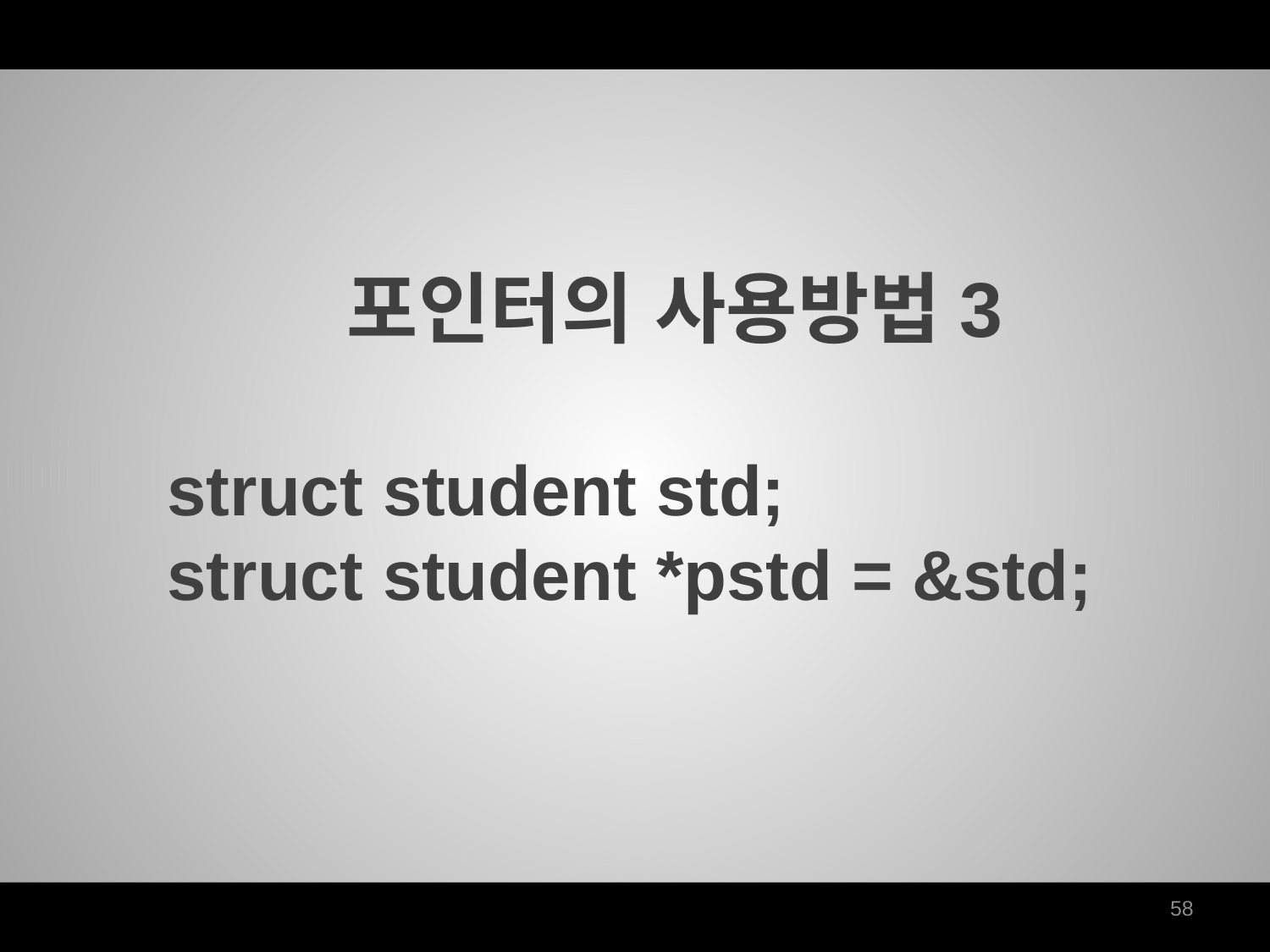

포인터의 사용방법3

struct student std;
struct student *pstd = &std;

58